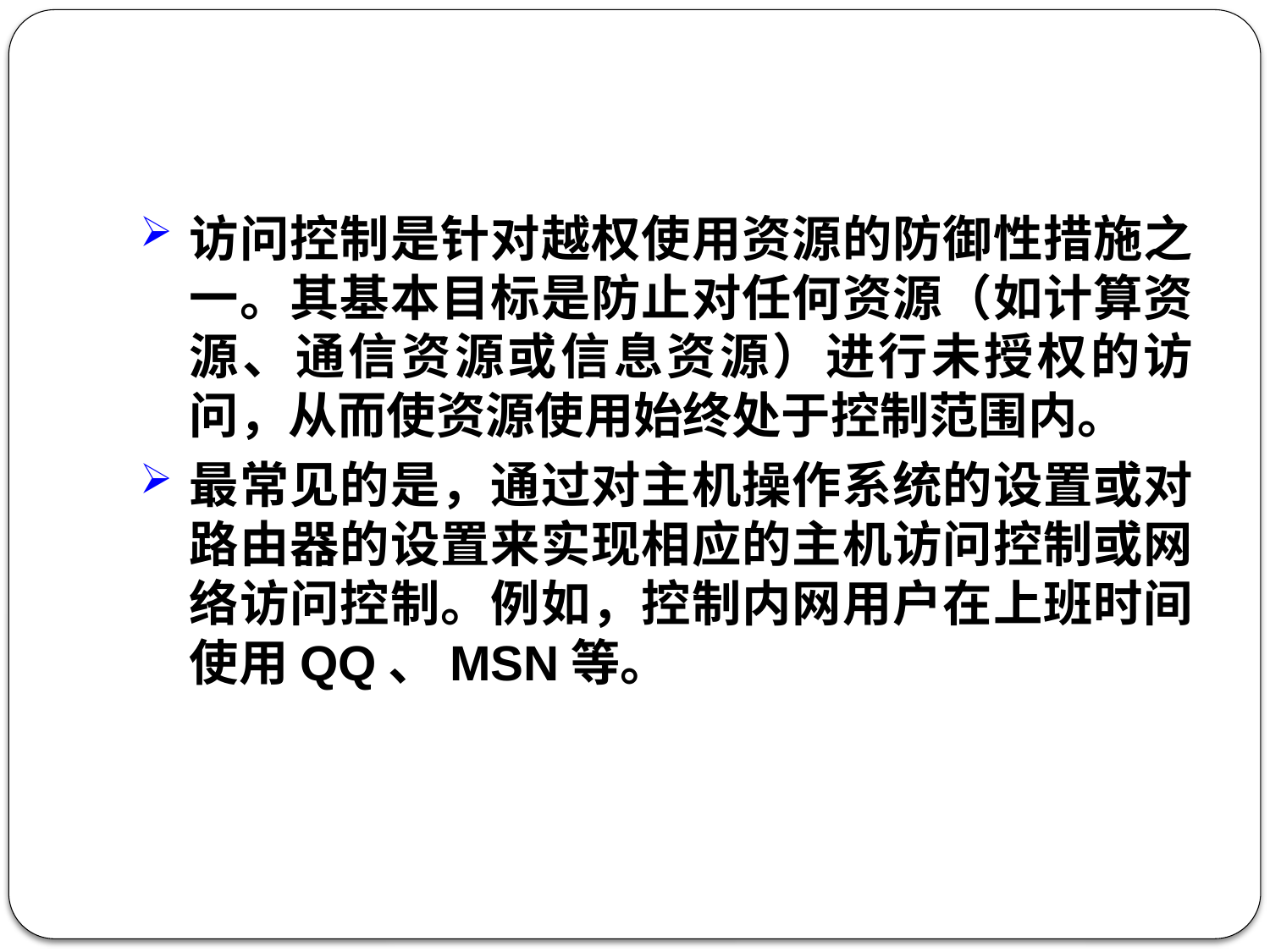

访问控制是针对越权使用资源的防御性措施之一。其基本目标是防止对任何资源（如计算资源、通信资源或信息资源）进行未授权的访问，从而使资源使用始终处于控制范围内。
最常见的是，通过对主机操作系统的设置或对路由器的设置来实现相应的主机访问控制或网络访问控制。例如，控制内网用户在上班时间使用QQ、MSN等。